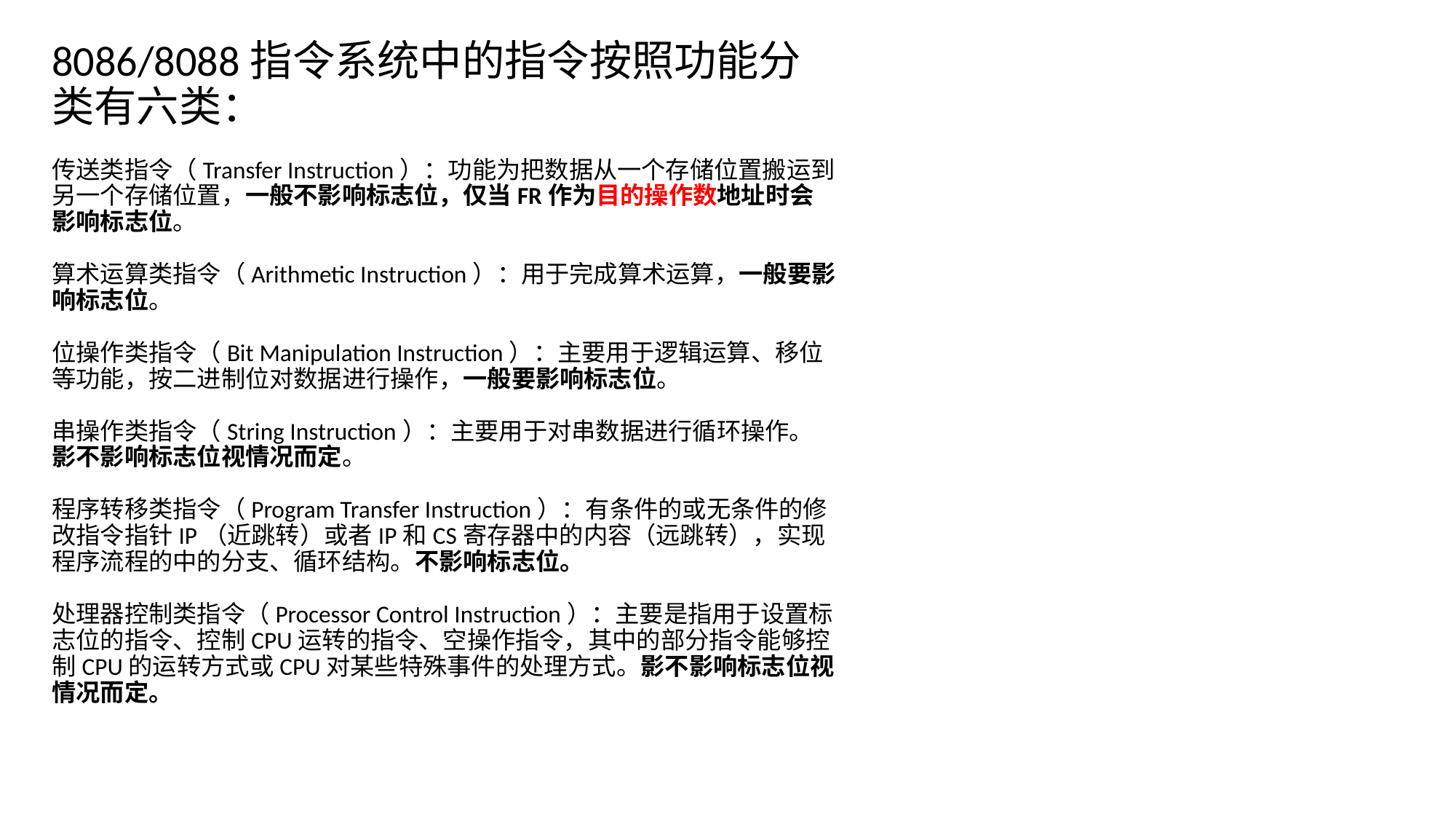

8086/8088指令系统中的指令按照功能分类有六类：

传送类指令（Transfer Instruction）：功能为把数据从一个存储位置搬运到另一个存储位置，一般不影响标志位，仅当FR作为目的操作数地址时会影响标志位。

算术运算类指令（Arithmetic Instruction）：用于完成算术运算，一般要影响标志位。

位操作类指令（Bit Manipulation Instruction）：主要用于逻辑运算、移位等功能，按二进制位对数据进行操作，一般要影响标志位。

串操作类指令（String Instruction）：主要用于对串数据进行循环操作。影不影响标志位视情况而定。

程序转移类指令（Program Transfer Instruction）：有条件的或无条件的修改指令指针IP（近跳转）或者IP和CS寄存器中的内容（远跳转），实现程序流程的中的分支、循环结构。不影响标志位。

处理器控制类指令（Processor Control Instruction）：主要是指用于设置标志位的指令、控制CPU运转的指令、空操作指令，其中的部分指令能够控制CPU的运转方式或CPU对某些特殊事件的处理方式。影不影响标志位视情况而定。